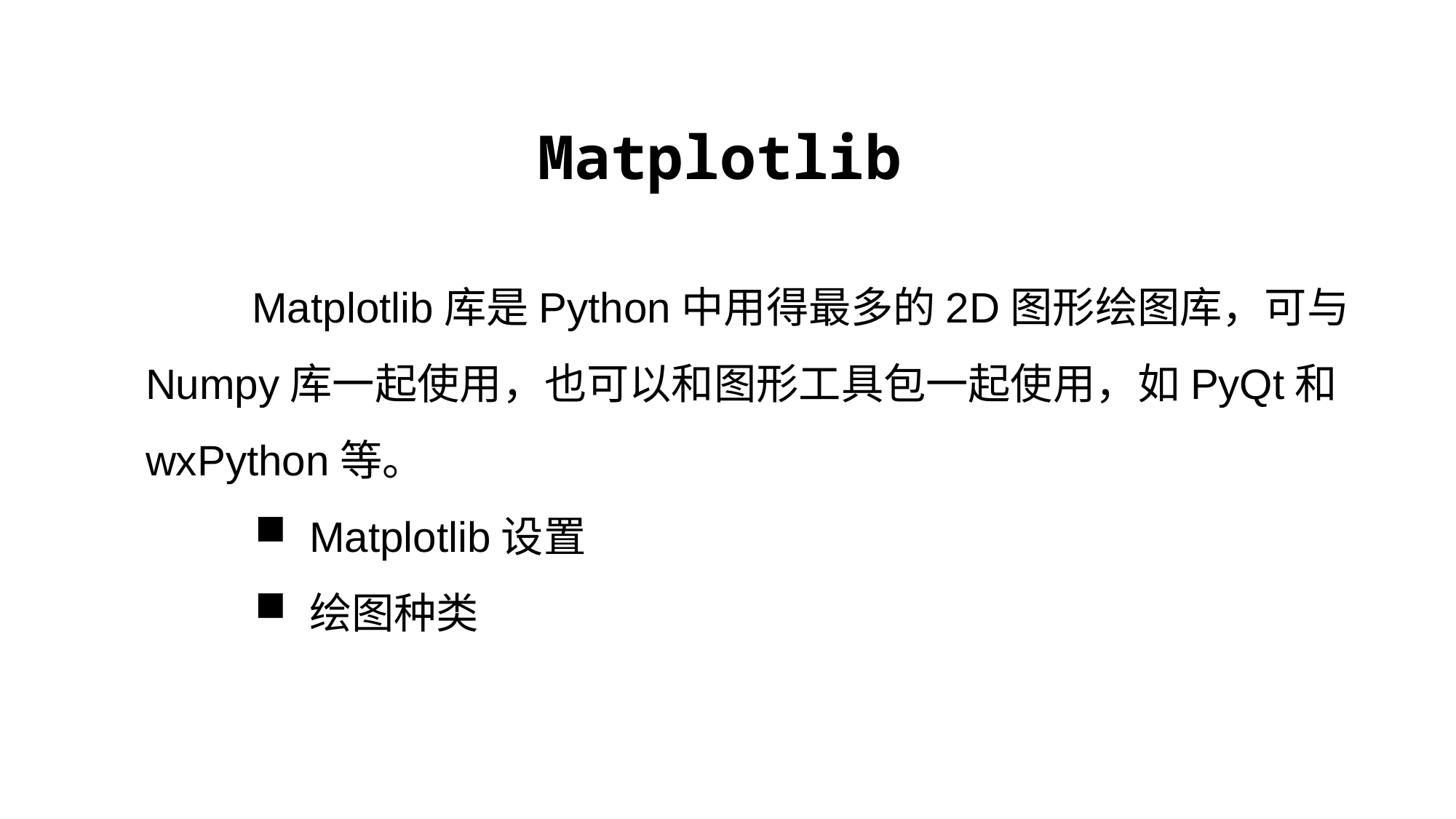

Matplotlib
         Matplotlib库是Python中用得最多的2D图形绘图库，可与Numpy库一起使用，也可以和图形工具包一起使用，如PyQt和wxPython等。
Matplotlib设置
绘图种类